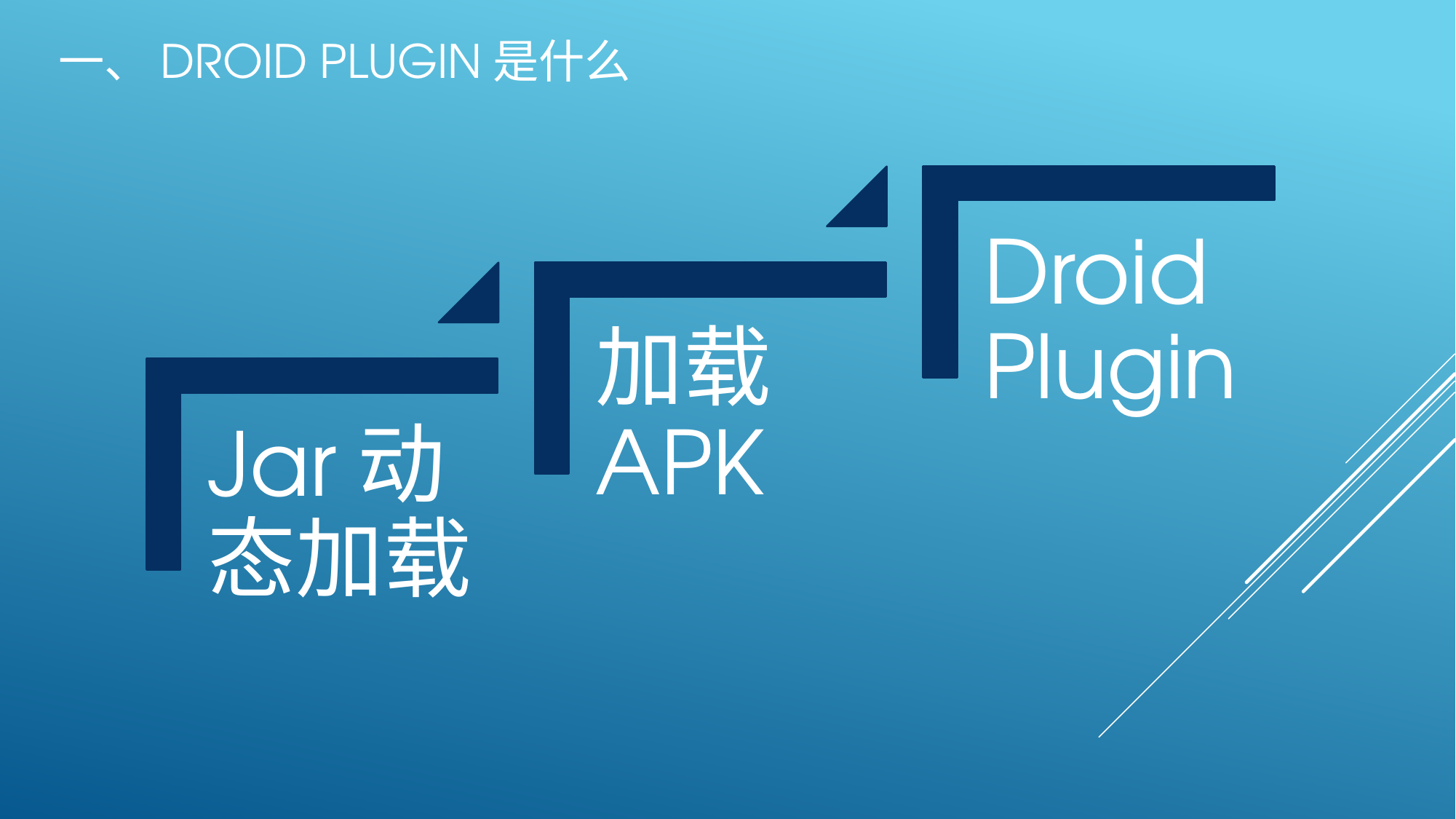

# 一、Droid Plugin是什么
Jar动态加载
加载APK
Droid Plugin